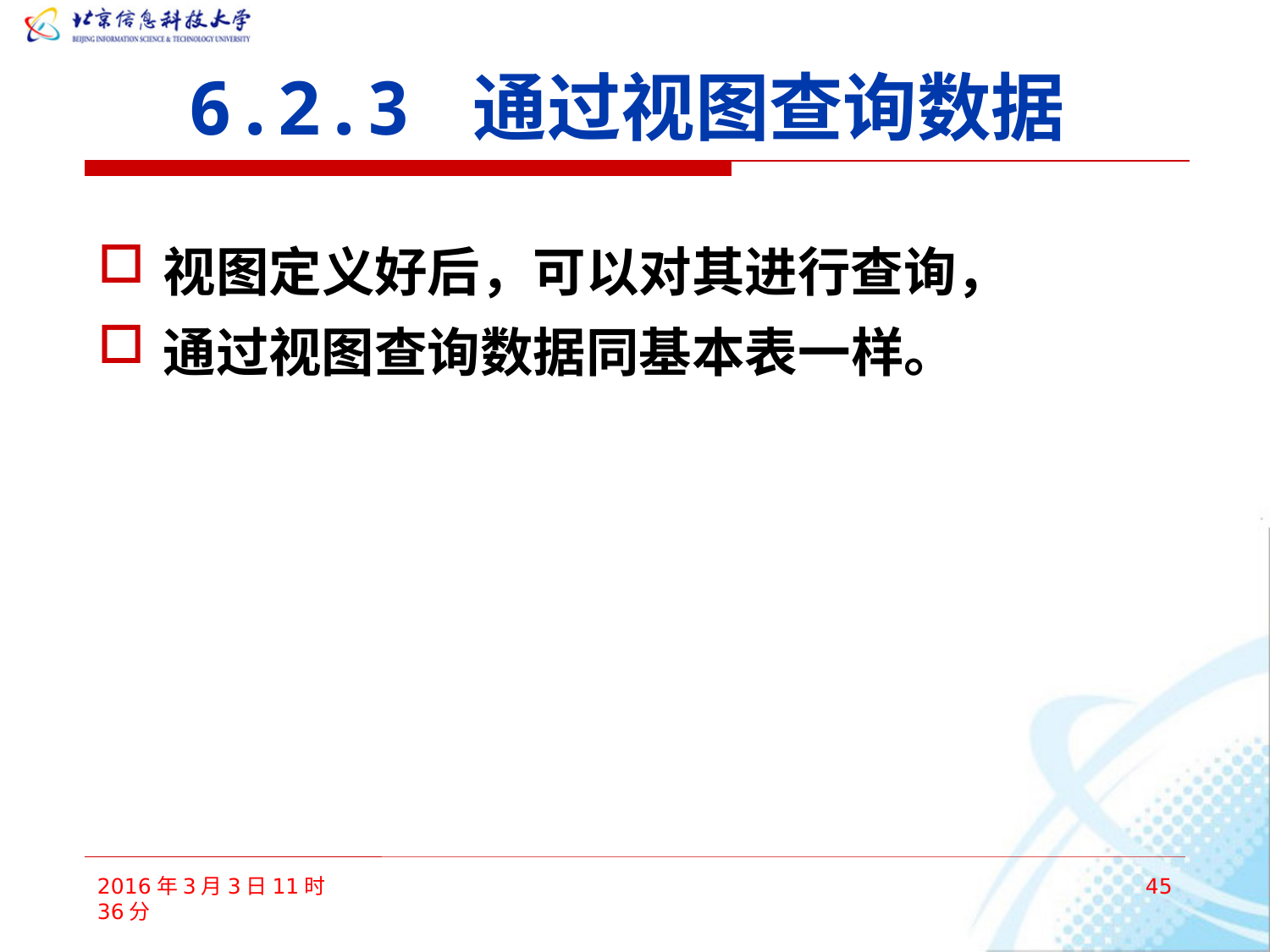

# 6.2.3 通过视图查询数据
视图定义好后，可以对其进行查询，
通过视图查询数据同基本表一样。
2016年3月3日11时36分
45